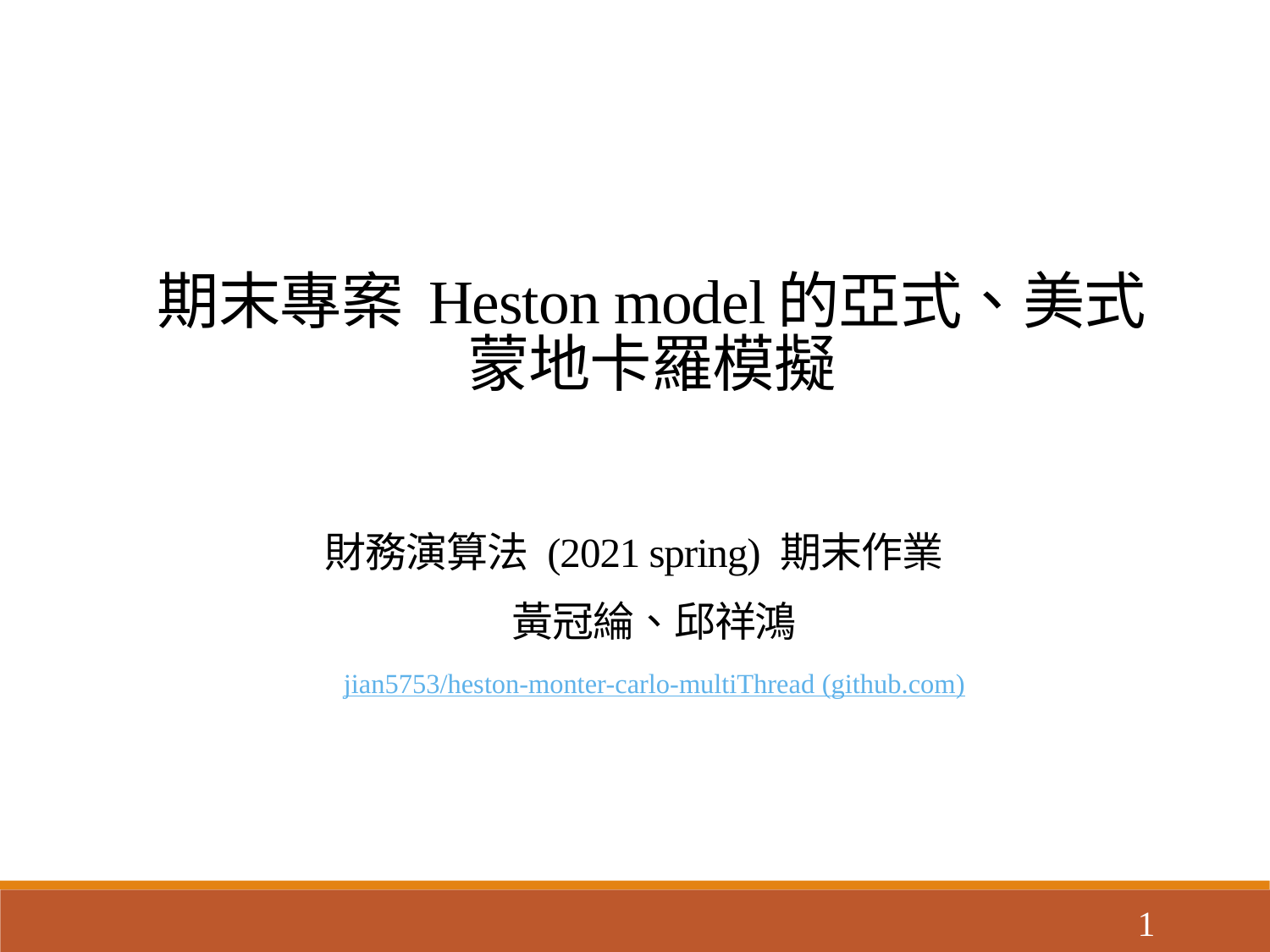

期末專案 Heston model的亞式、美式
蒙地卡羅模擬
財務演算法 (2021 spring) 期末作業
黃冠綸、邱祥鴻
jian5753/heston-monter-carlo-multiThread (github.com)
1